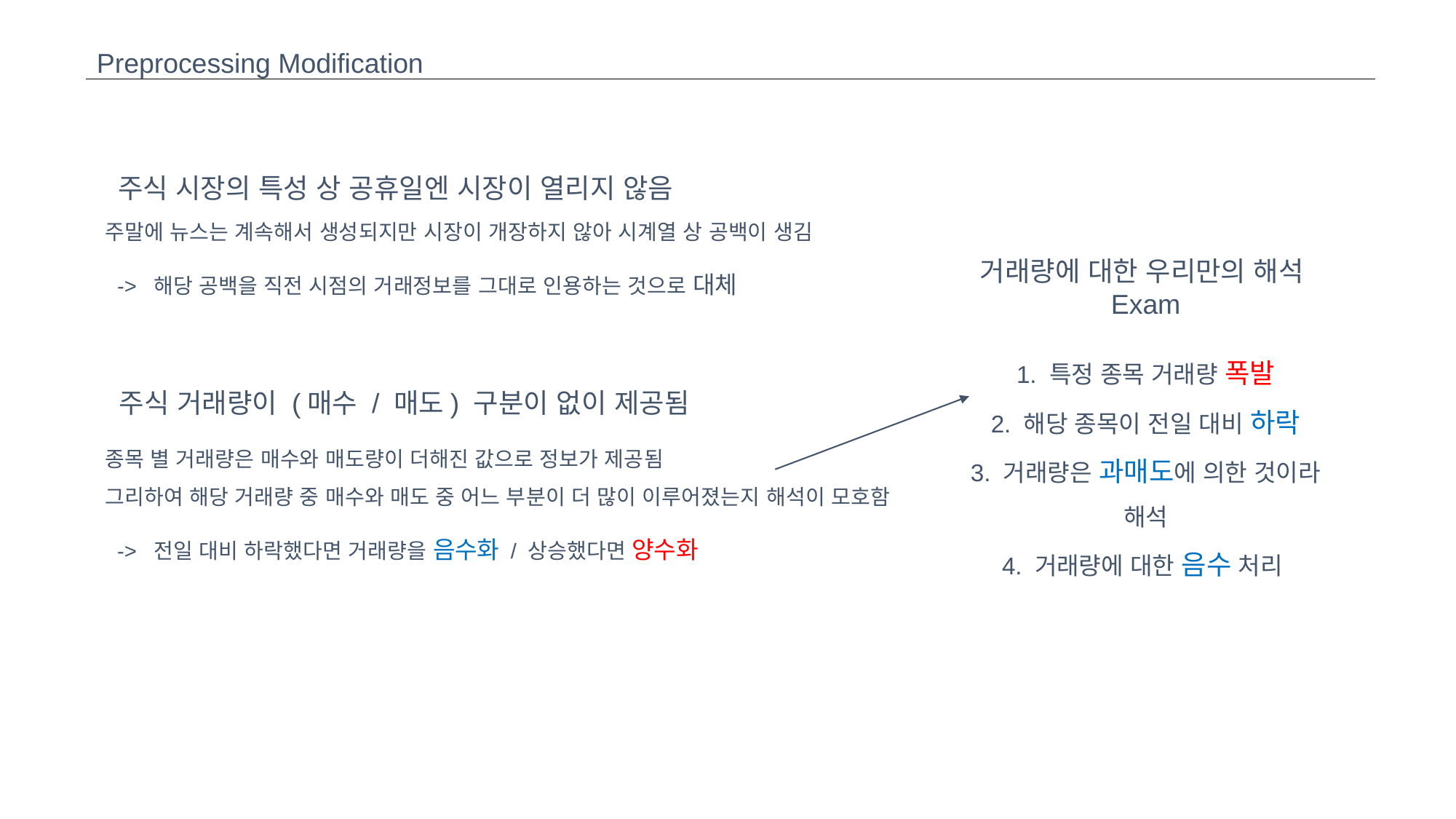

Preprocessing Modification

 주식 시장의 특성 상 공휴일엔 시장이 열리지 않음

주말에 뉴스는 계속해서 생성되지만 시장이 개장하지 않아 시계열 상 공백이 생김

  ->  해당 공백을 직전 시점의 거래정보를 그대로 인용하는 것으로 대체

 주식 거래량이 (매수 / 매도) 구분이 없이 제공됨

종목 별 거래량은 매수와 매도량이 더해진 값으로 정보가 제공됨
그리하여 해당 거래량 중 매수와 매도 중 어느 부분이 더 많이 이루어졌는지 해석이 모호함

  ->  전일 대비 하락했다면 거래량을 음수화 / 상승했다면 양수화

거래량에 대한 우리만의 해석
Exam

1. 특정 종목 거래량 폭발
2. 해당 종목이 전일 대비 하락
3. 거래량은 과매도에 의한 것이라 해석
4. 거래량에 대한 음수 처리